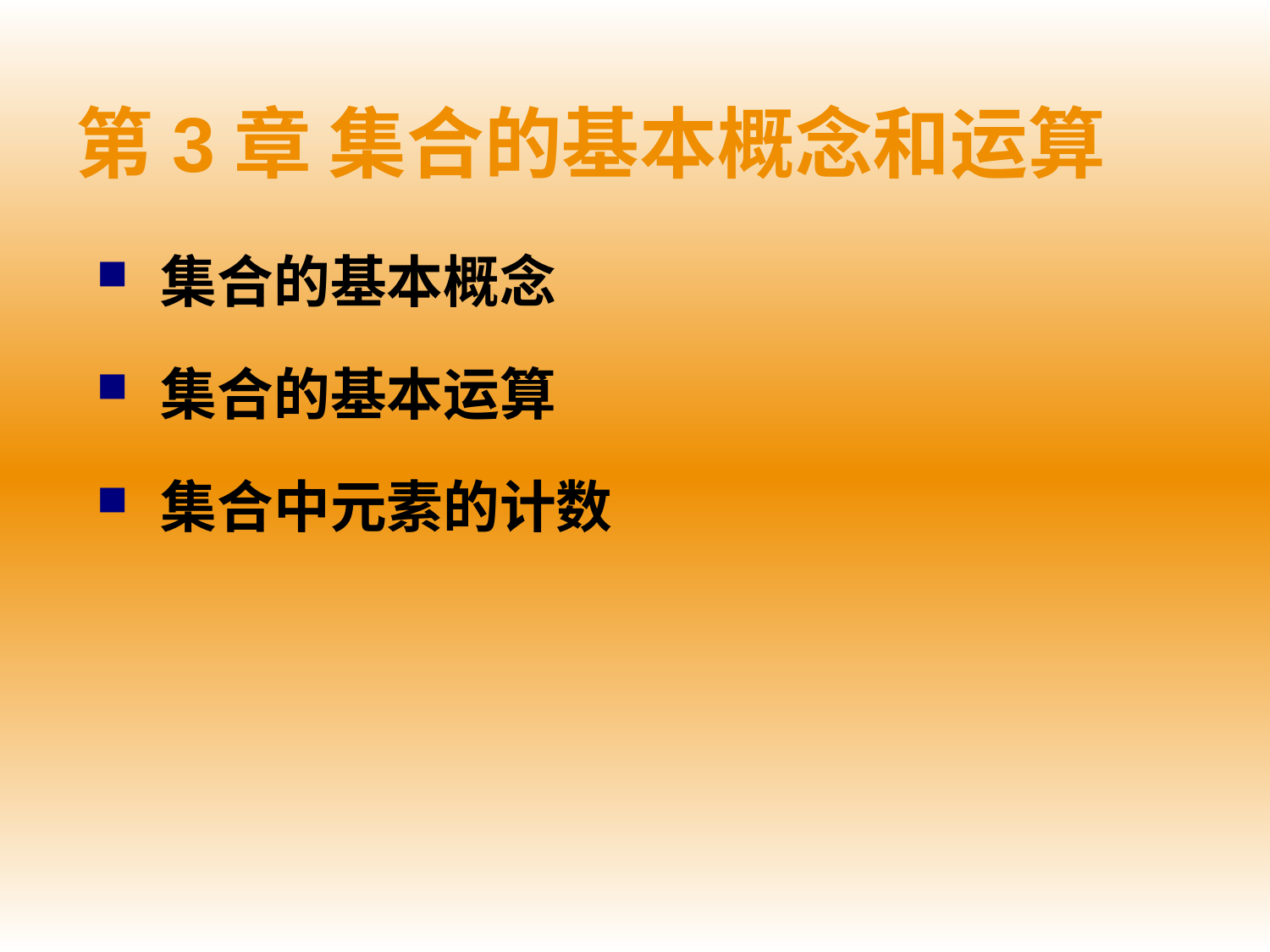

第3章 集合的基本概念和运算
集合的基本概念
集合的基本运算
集合中元素的计数

1